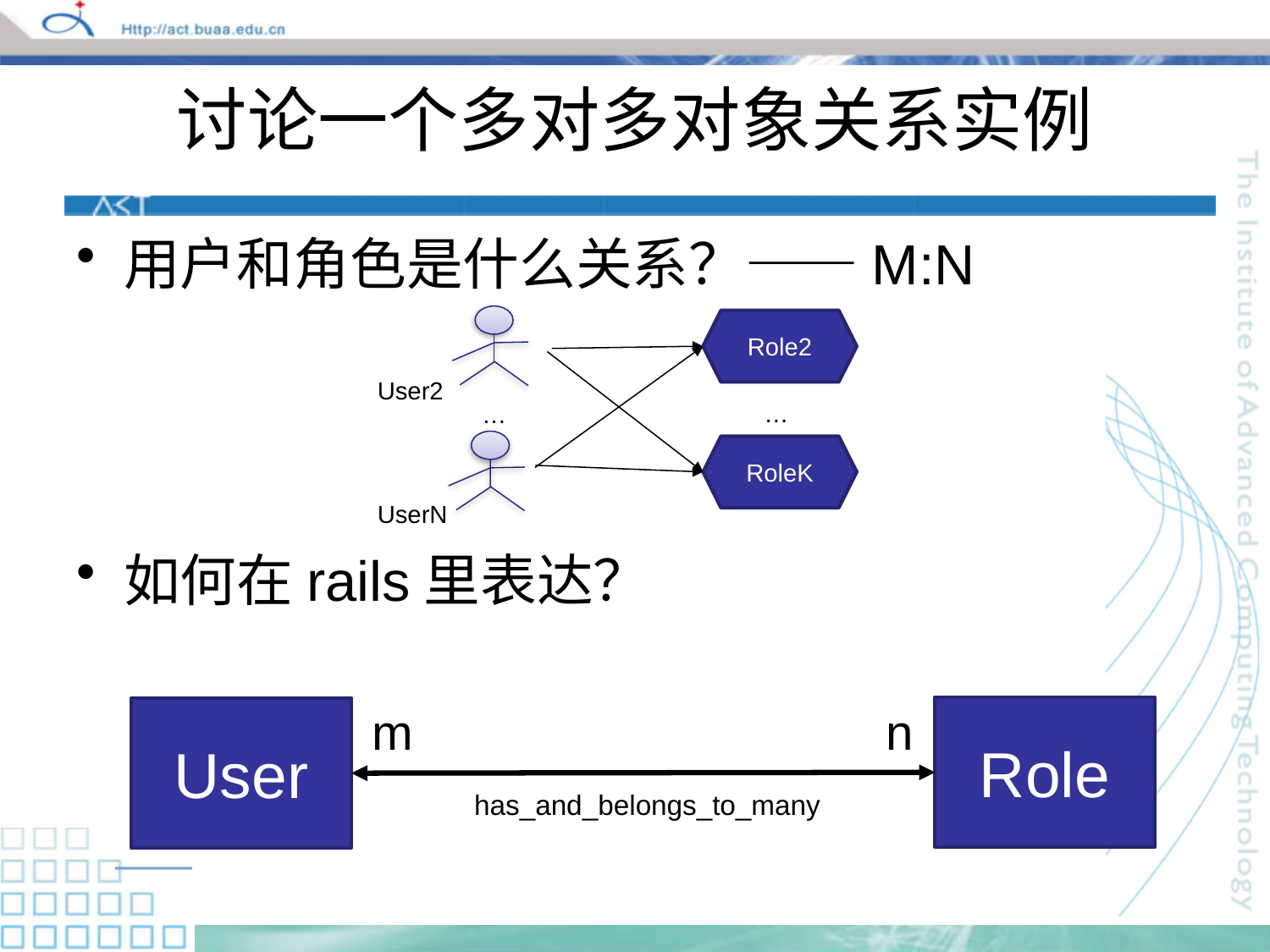

# 讨论一个多对多对象关系实例
用户和角色是什么关系？——M:N

如何在rails里表达？

Role2
User2
…
…

RoleK
UserN
m
n
Role
User
has_and_belongs_to_many